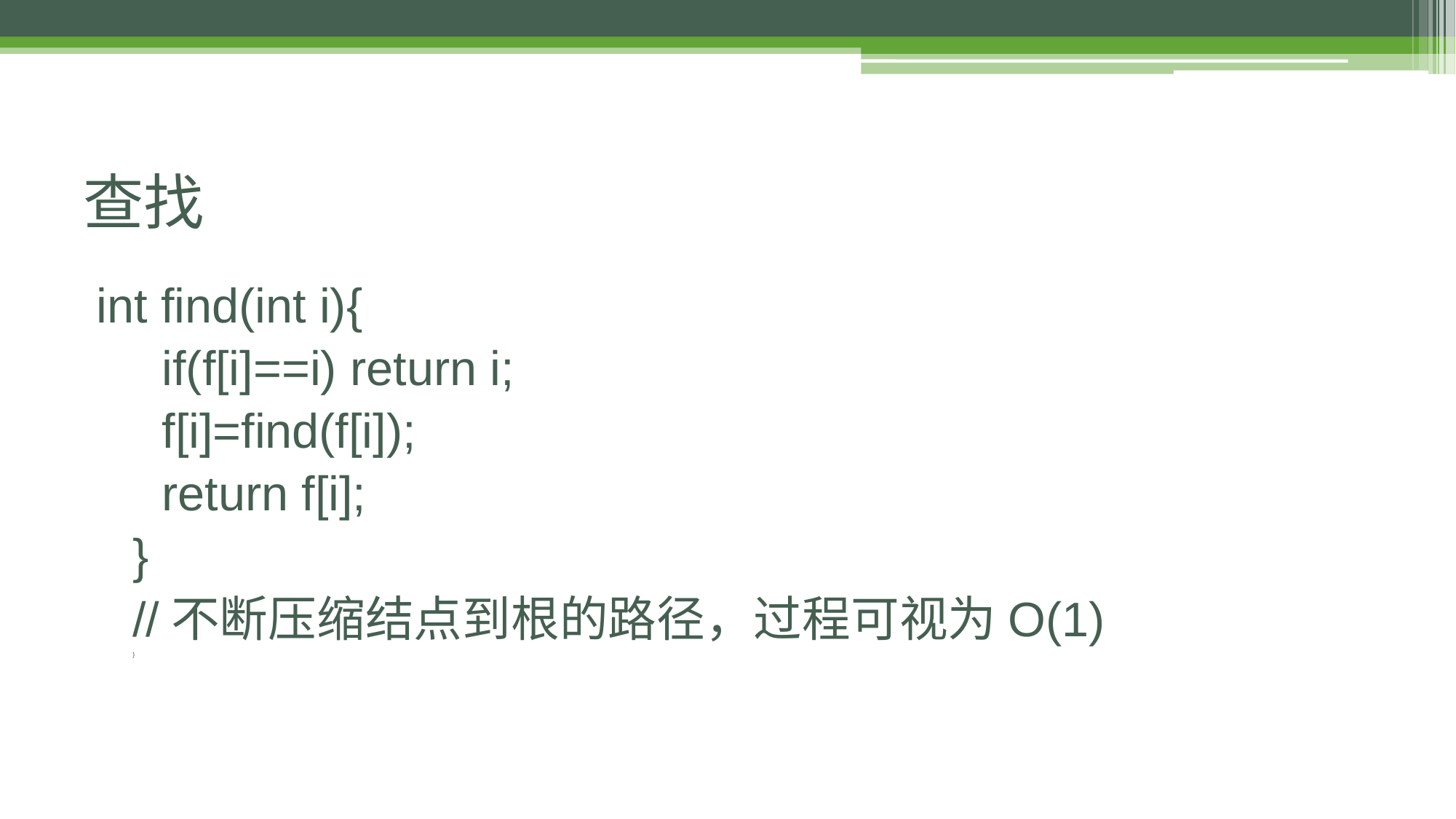

# 查找
int find(int i){
	if(f[i]==i) return i;
	f[i]=find(f[i]);
	return f[i];
}
//不断压缩结点到根的路径，过程可视为O(1)
}